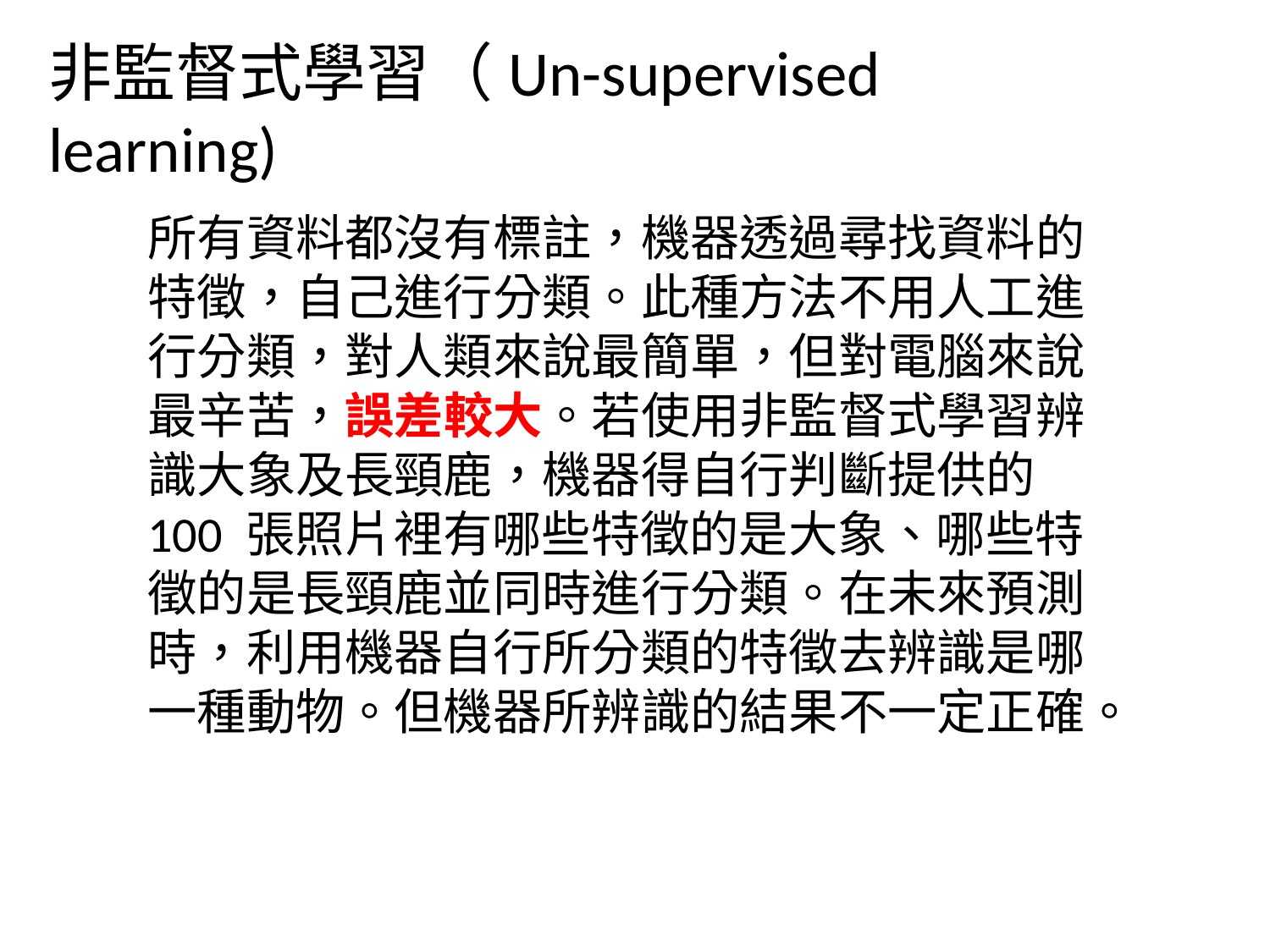

非監督式學習（Un-supervised learning)
所有資料都沒有標註，機器透過尋找資料的特徵，自己進行分類。此種方法不用人工進行分類，對人類來說最簡單，但對電腦來說最辛苦，誤差較大。若使用非監督式學習辨識大象及長頸鹿，機器得自行判斷提供的 100 張照片裡有哪些特徵的是大象、哪些特徵的是長頸鹿並同時進行分類。在未來預測時，利用機器自行所分類的特徵去辨識是哪一種動物。但機器所辨識的結果不一定正確。